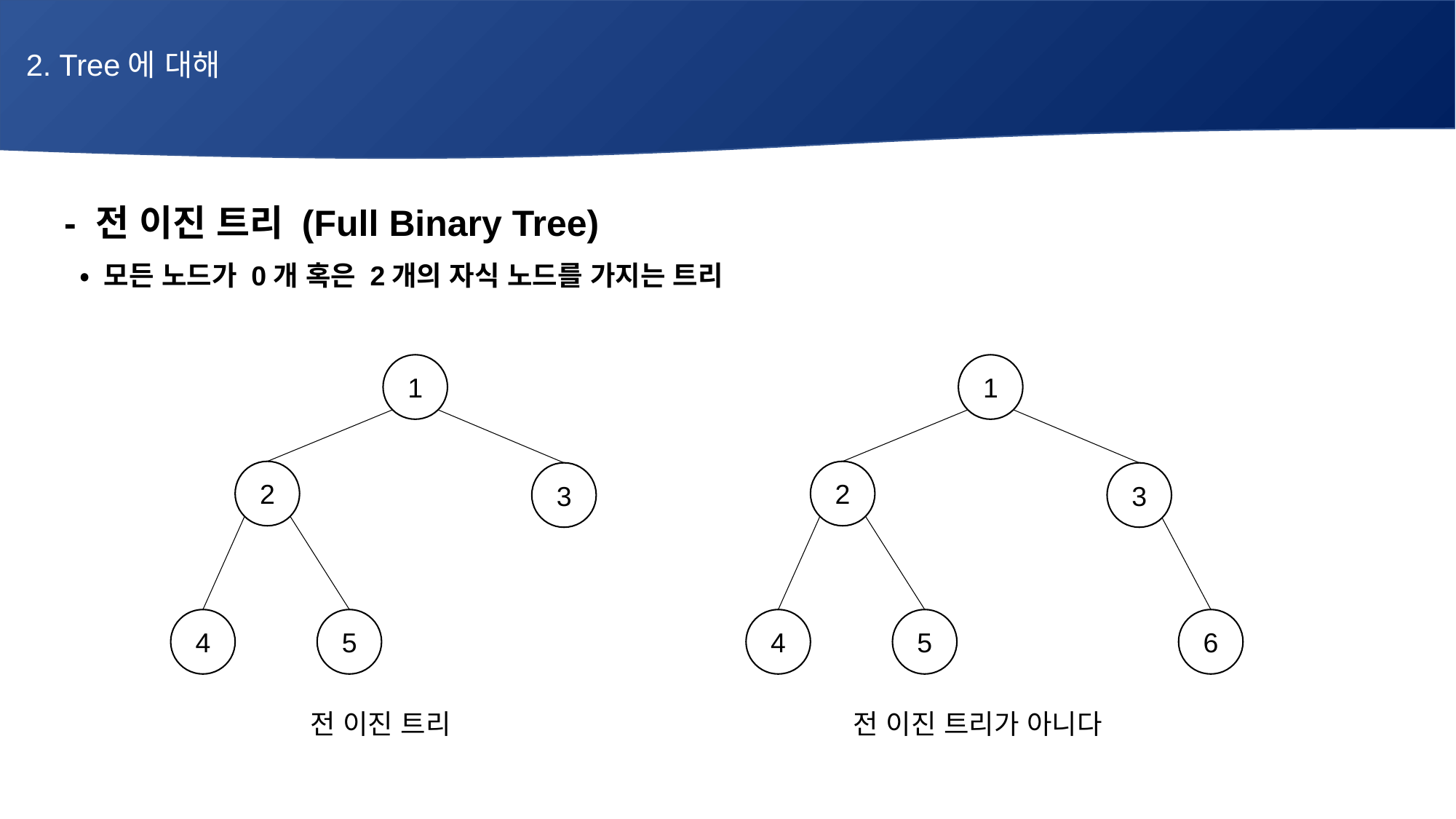

2. Tree에 대해
# 매주 1 과제 LV2
- 전 이진 트리 (Full Binary Tree)
  • 모든 노드가 0개 혹은 2개의 자식 노드를 가지는 트리

1
1
2
2
3
3
4
5
4
5
6
전 이진 트리
전 이진 트리가 아니다